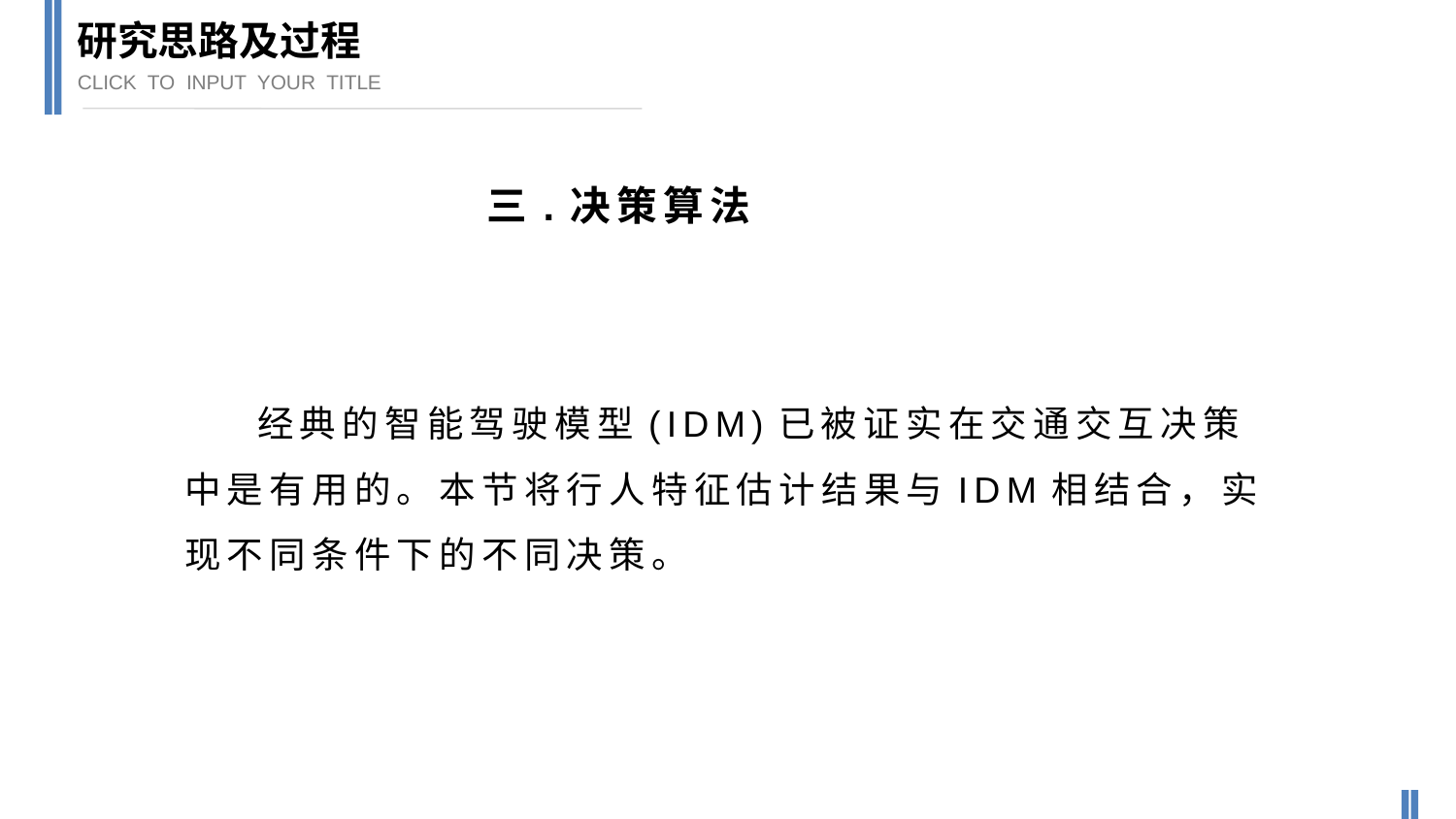

研究思路及过程
CLICK  TO  INPUT  YOUR  TITLE
三.决策算法
经典的智能驾驶模型(IDM)已被证实在交通交互决策中是有用的。本节将行人特征估计结果与IDM相结合，实现不同条件下的不同决策。